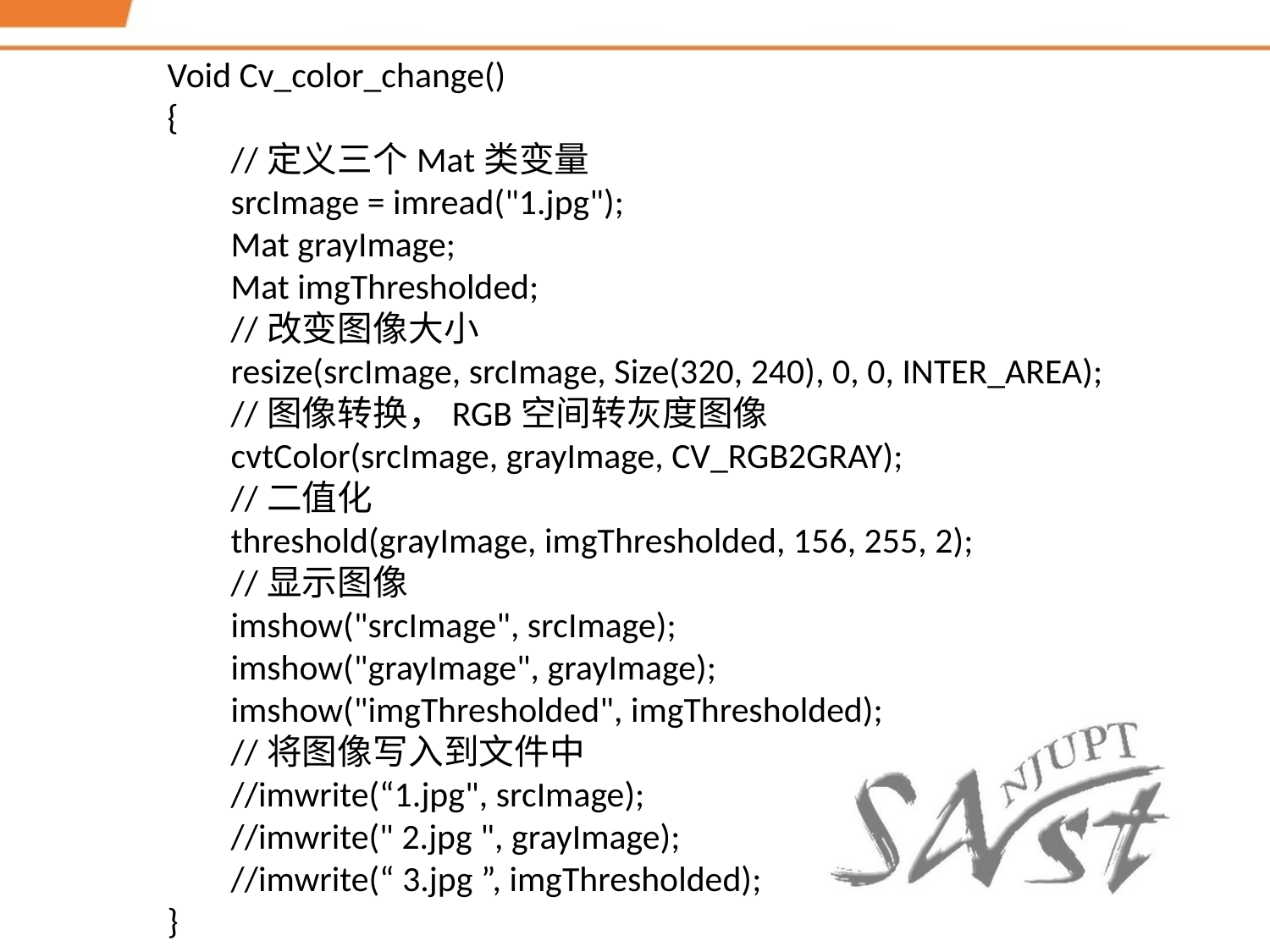

Void Cv_color_change()
{
//定义三个Mat类变量
srcImage = imread("1.jpg");
Mat grayImage;
Mat imgThresholded;
//改变图像大小
resize(srcImage, srcImage, Size(320, 240), 0, 0, INTER_AREA);
//图像转换，RGB空间转灰度图像
cvtColor(srcImage, grayImage, CV_RGB2GRAY);
//二值化
threshold(grayImage, imgThresholded, 156, 255, 2);
//显示图像
imshow("srcImage", srcImage);
imshow("grayImage", grayImage);
imshow("imgThresholded", imgThresholded);
//将图像写入到文件中
//imwrite(“1.jpg", srcImage);
//imwrite(" 2.jpg ", grayImage);
//imwrite(“ 3.jpg ”, imgThresholded);
}